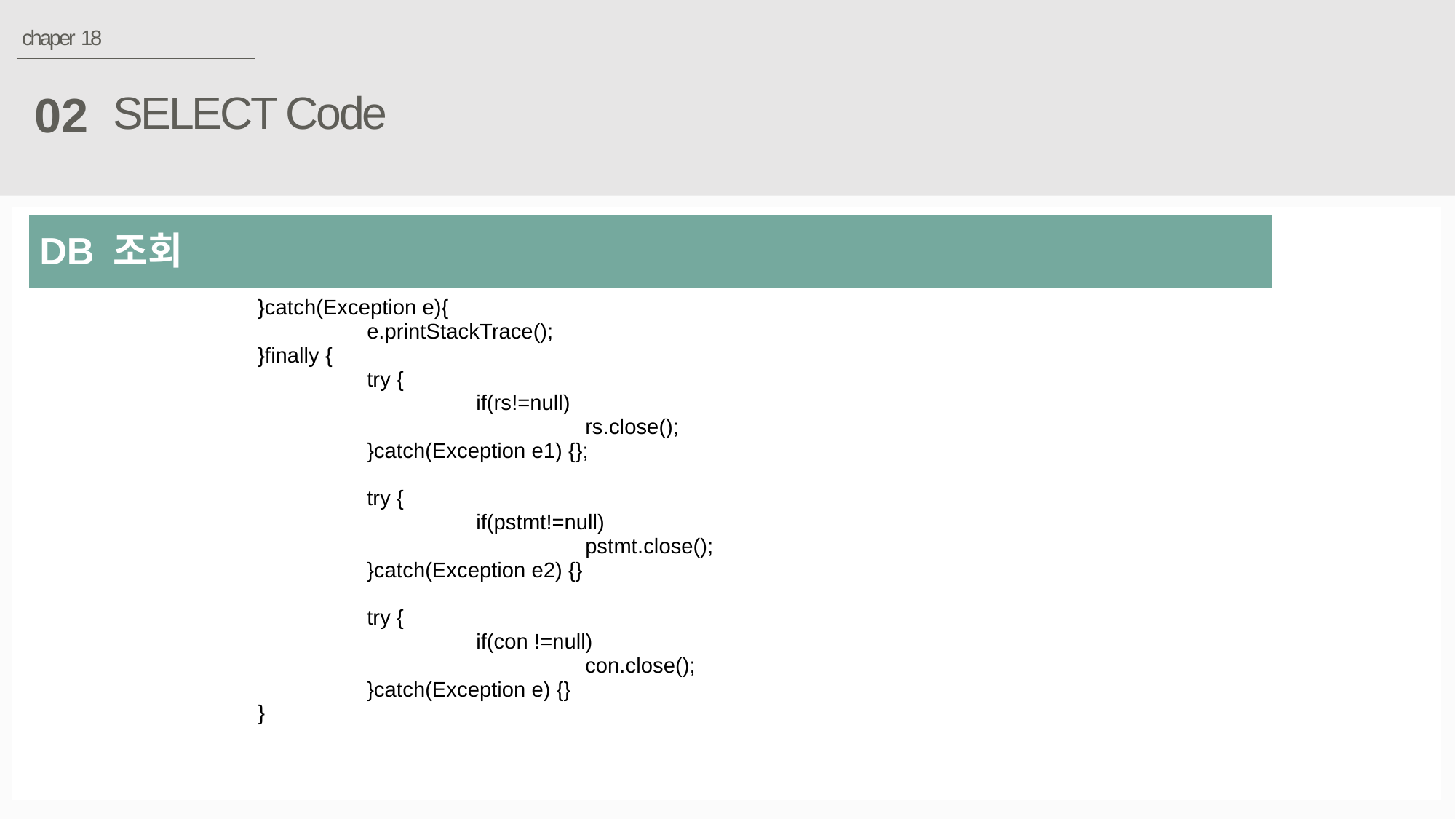

chaper  18
SELECT Code
02

| DB 조회 |
| --- |
| }catch(Exception e){ e.printStackTrace(); }finally { try { if(rs!=null) rs.close(); }catch(Exception e1) {}; try { if(pstmt!=null) pstmt.close(); }catch(Exception e2) {} try { if(con !=null) con.close(); }catch(Exception e) {} } |